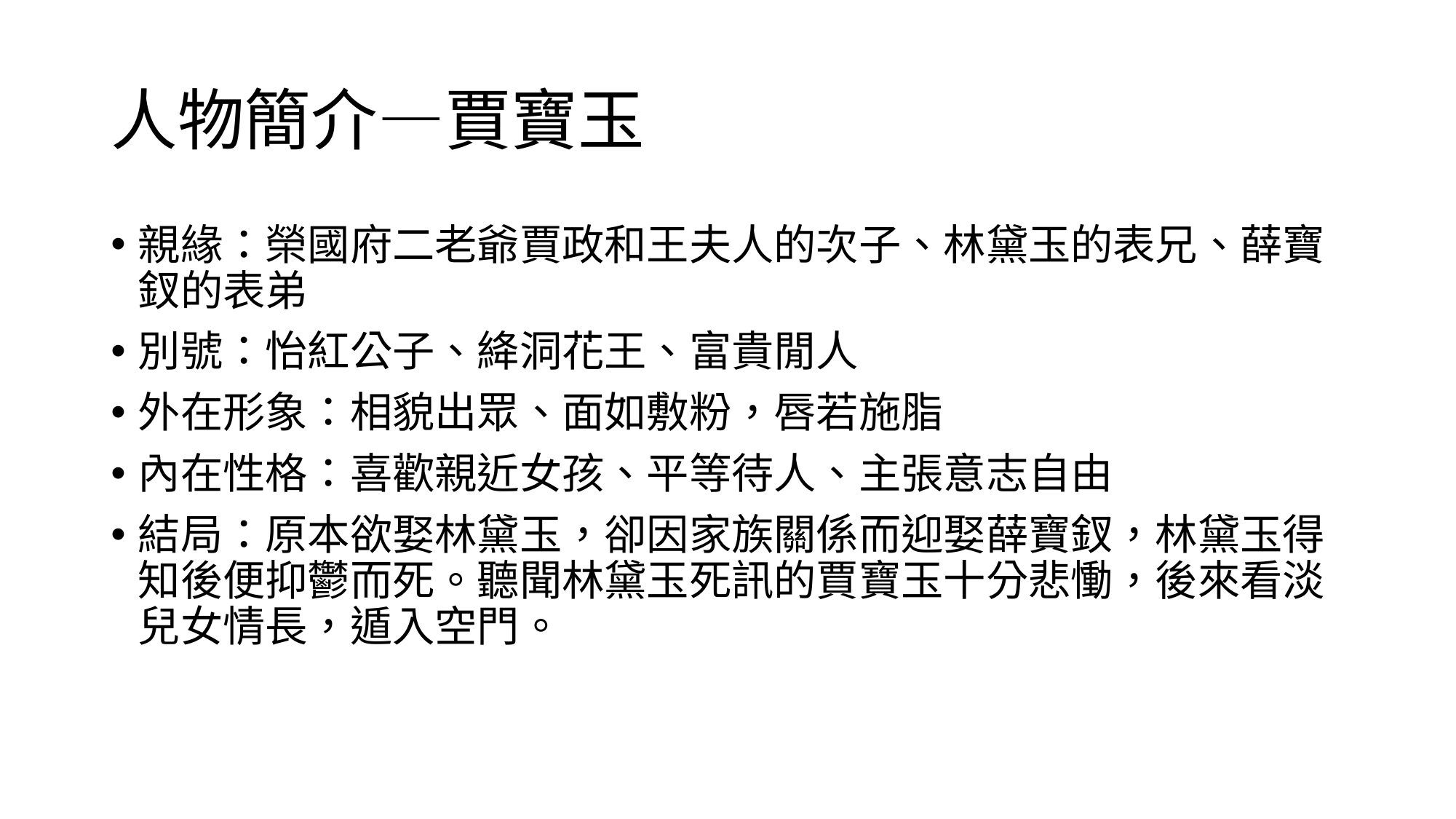

# 人物簡介—賈寶玉
親緣：榮國府二老爺賈政和王夫人的次子、林黛玉的表兄、薛寶釵的表弟
別號：怡紅公子、絳洞花王、富貴閒人
外在形象：相貌出眾、面如敷粉，唇若施脂
內在性格：喜歡親近女孩、平等待人、主張意志自由
結局：原本欲娶林黛玉，卻因家族關係而迎娶薛寶釵，林黛玉得知後便抑鬱而死。聽聞林黛玉死訊的賈寶玉十分悲慟，後來看淡兒女情長，遁入空門。